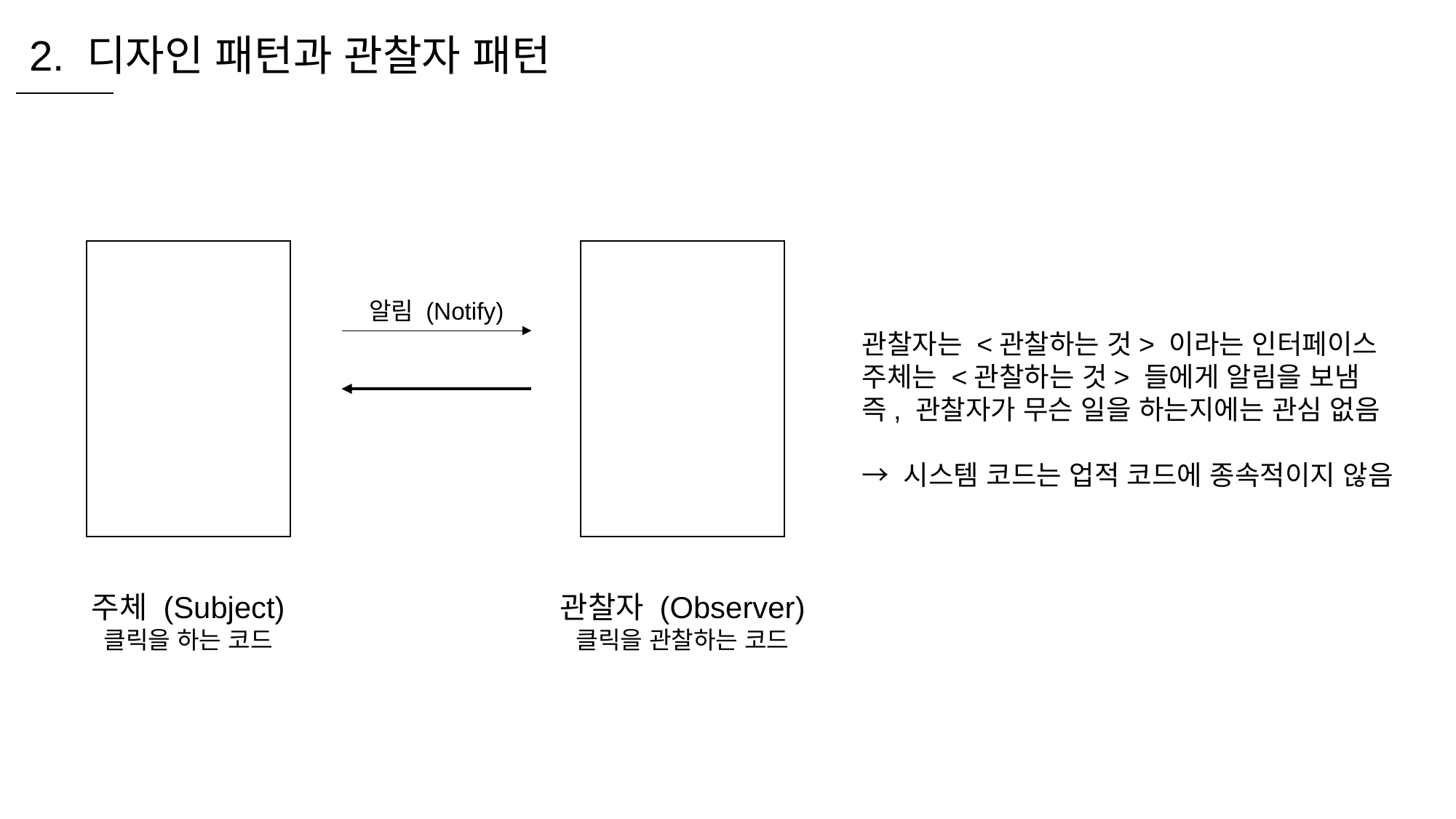

2. 디자인 패턴과 관찰자 패턴

알림 (Notify)
관찰자는 <관찰하는 것> 이라는 인터페이스
주체는 <관찰하는 것> 들에게 알림을 보냄
즉, 관찰자가 무슨 일을 하는지에는 관심 없음

→ 시스템 코드는 업적 코드에 종속적이지 않음
주체 (Subject)
클릭을 하는 코드
관찰자 (Observer)
클릭을 관찰하는 코드